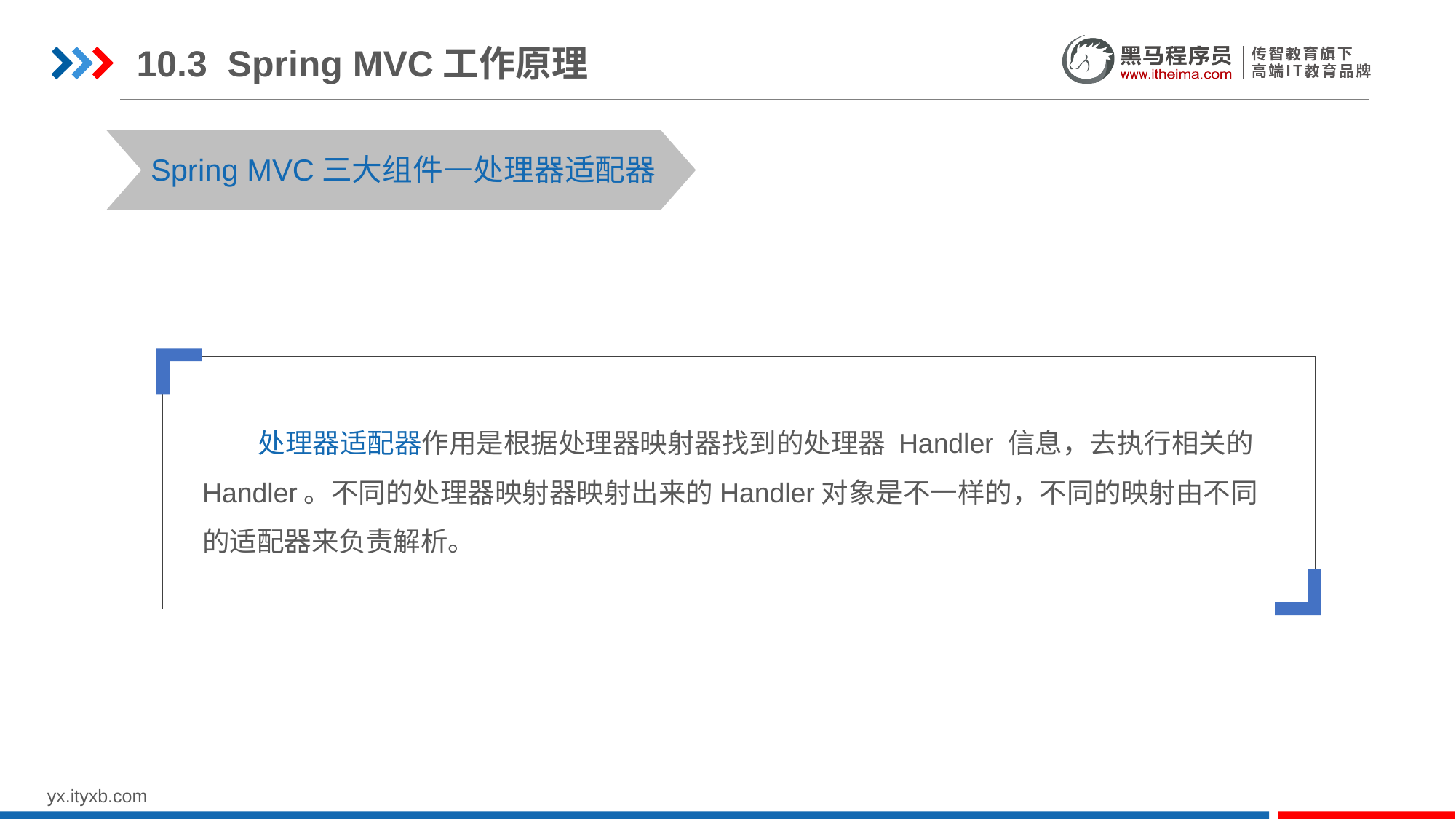

10.3  Spring MVC工作原理

Spring MVC三大组件—处理器适配器

        处理器适配器作用是根据处理器映射器找到的处理器 Handler 信息，去执行相关的 Handler。不同的处理器映射器映射出来的Handler对象是不一样的，不同的映射由不同的适配器来负责解析。